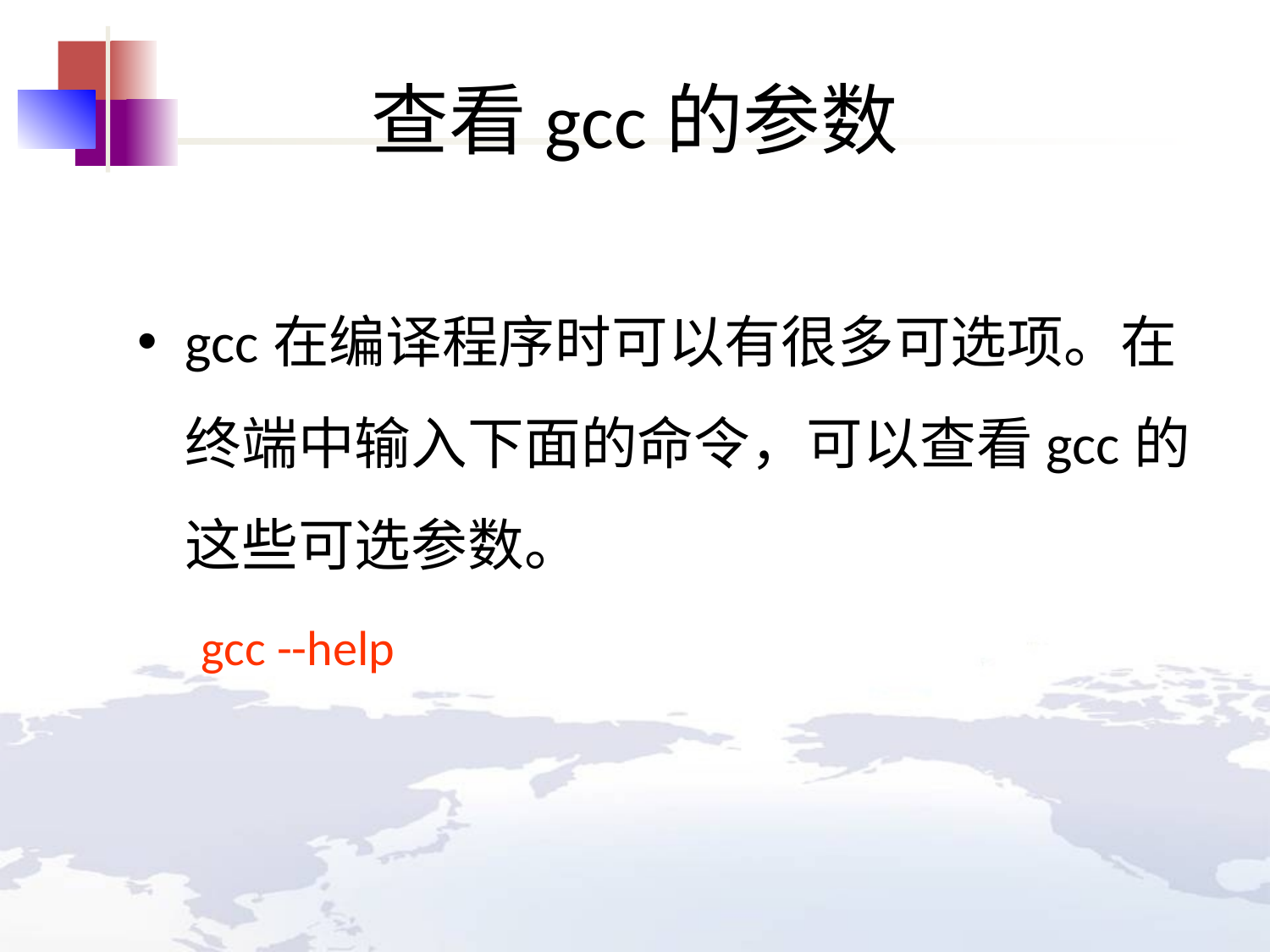

# 查看gcc的参数
gcc在编译程序时可以有很多可选项。在终端中输入下面的命令，可以查看gcc的这些可选参数。
gcc --help